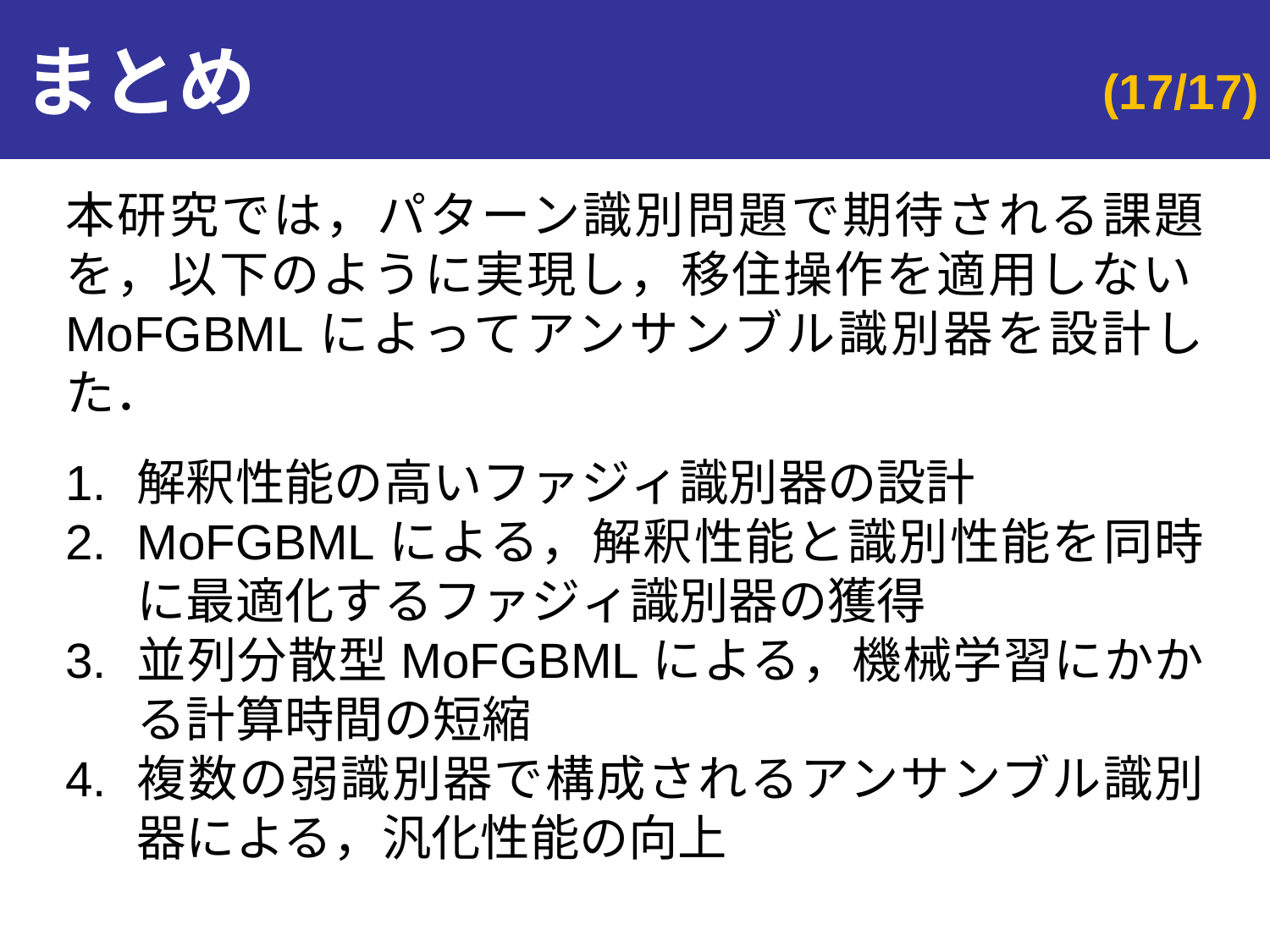

# まとめ
本研究では，パターン識別問題で期待される課題を，以下のように実現し，移住操作を適用しないMoFGBMLによってアンサンブル識別器を設計した．
解釈性能の高いファジィ識別器の設計
MoFGBMLによる，解釈性能と識別性能を同時に最適化するファジィ識別器の獲得
並列分散型MoFGBMLによる，機械学習にかかる計算時間の短縮
複数の弱識別器で構成されるアンサンブル識別器による，汎化性能の向上